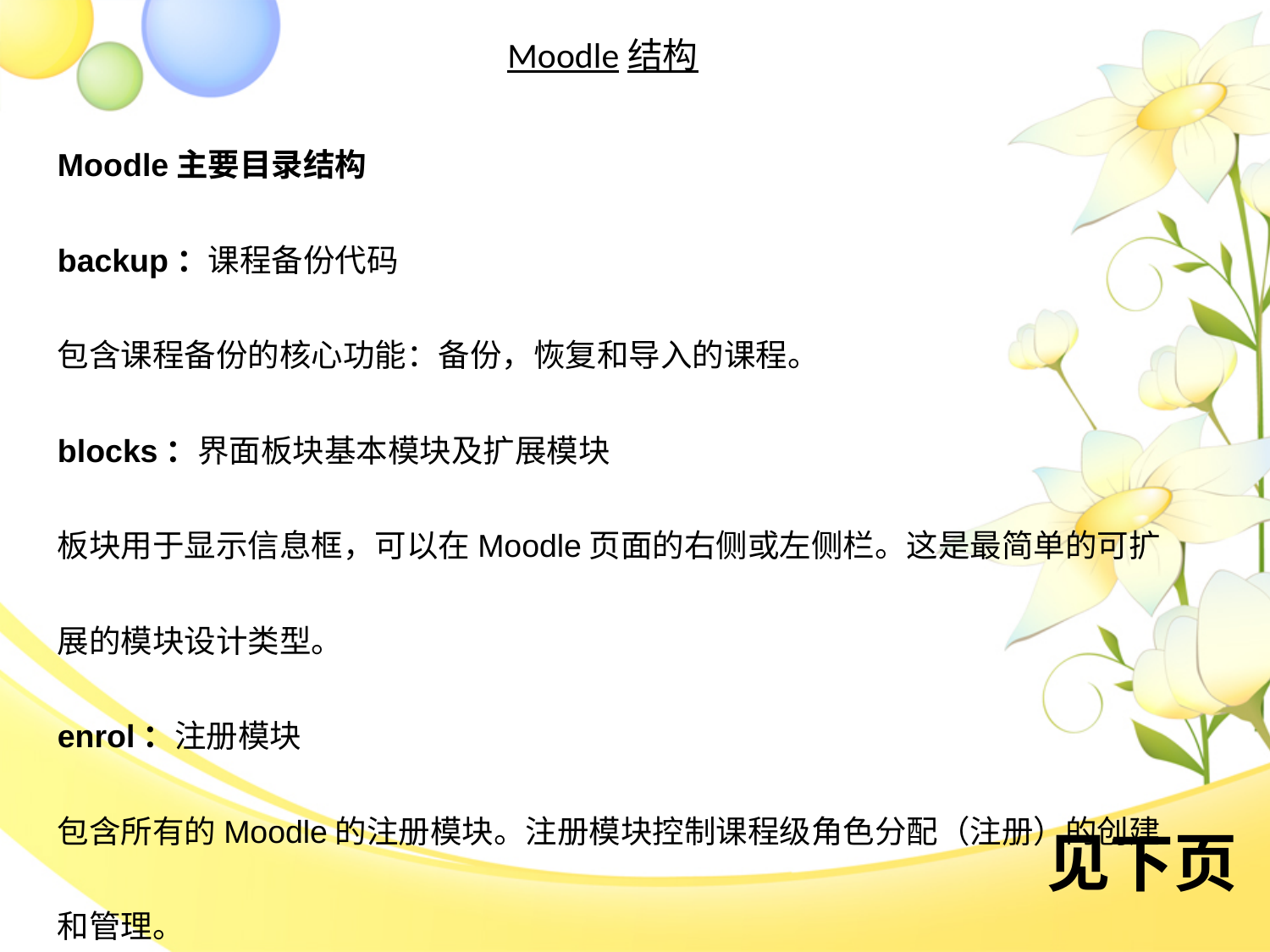

Moodle结构
Moodle主要目录结构
backup：课程备份代码
包含课程备份的核心功能：备份，恢复和导入的课程。
blocks：界面板块基本模块及扩展模块
板块用于显示信息框，可以在Moodle页面的右侧或左侧栏。这是最简单的可扩展的模块设计类型。
enrol：注册模块
包含所有的Moodle的注册模块。注册模块控制课程级角色分配（注册）的创建和管理。
见下页